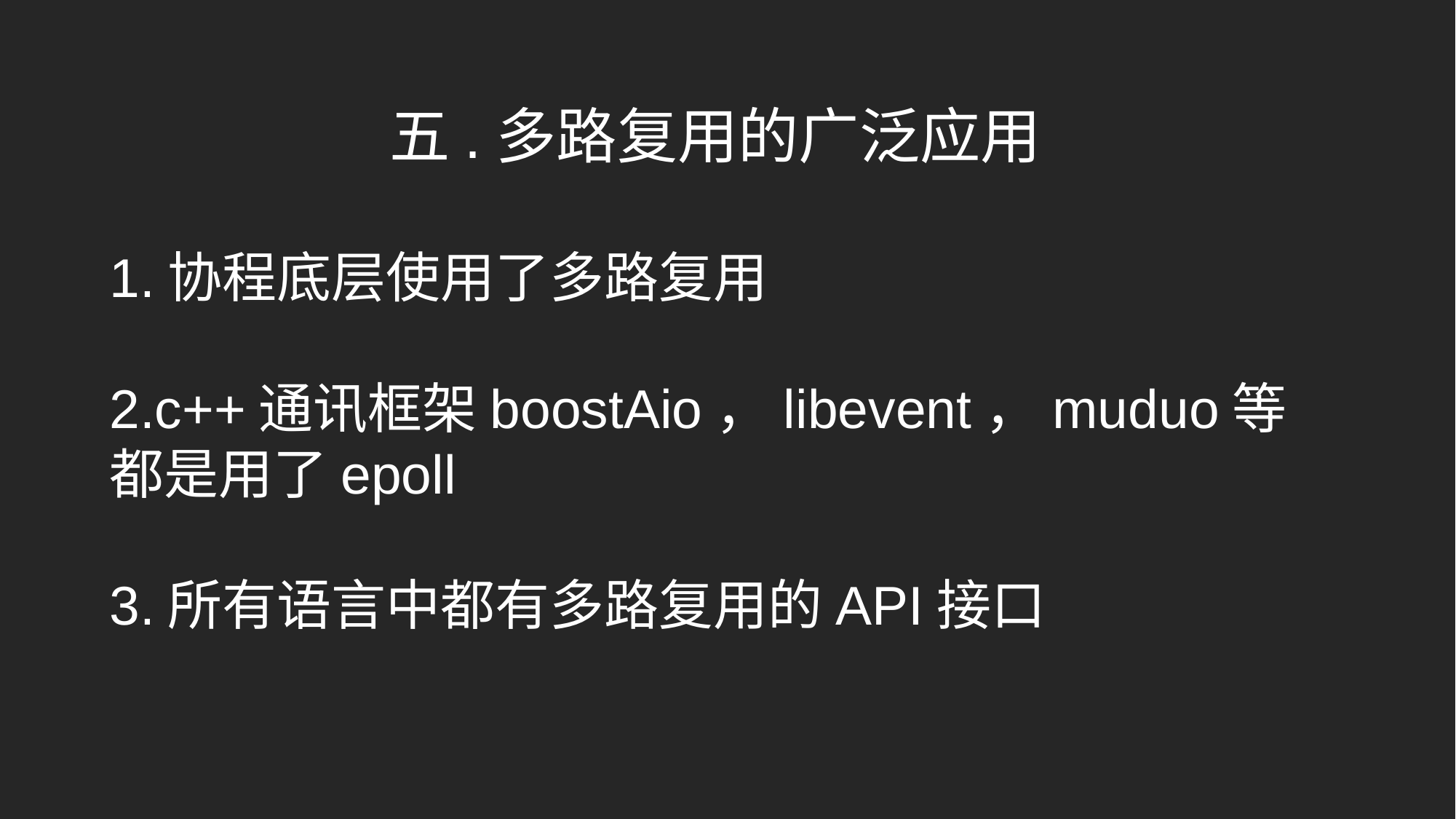

五.多路复用的广泛应用

1.协程底层使用了多路复用

2.c++通讯框架boostAio，libevent，muduo等都是用了epoll

3.所有语言中都有多路复用的API接口